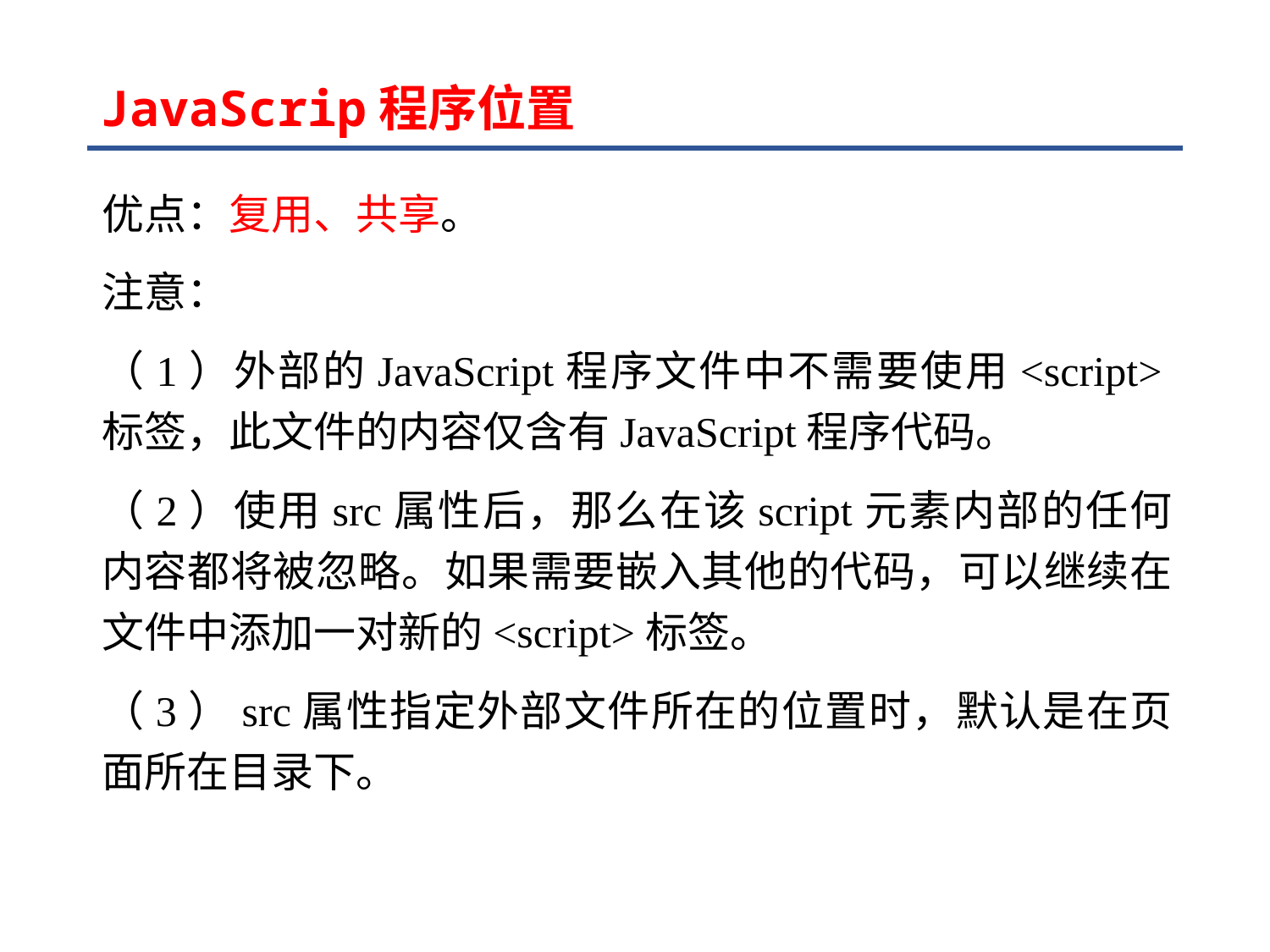

# JavaScrip程序位置
优点：复用、共享。
注意：
（1）外部的JavaScript程序文件中不需要使用<script>标签，此文件的内容仅含有JavaScript程序代码。
（2）使用src属性后，那么在该script元素内部的任何内容都将被忽略。如果需要嵌入其他的代码，可以继续在文件中添加一对新的<script>标签。
（3）src属性指定外部文件所在的位置时，默认是在页面所在目录下。